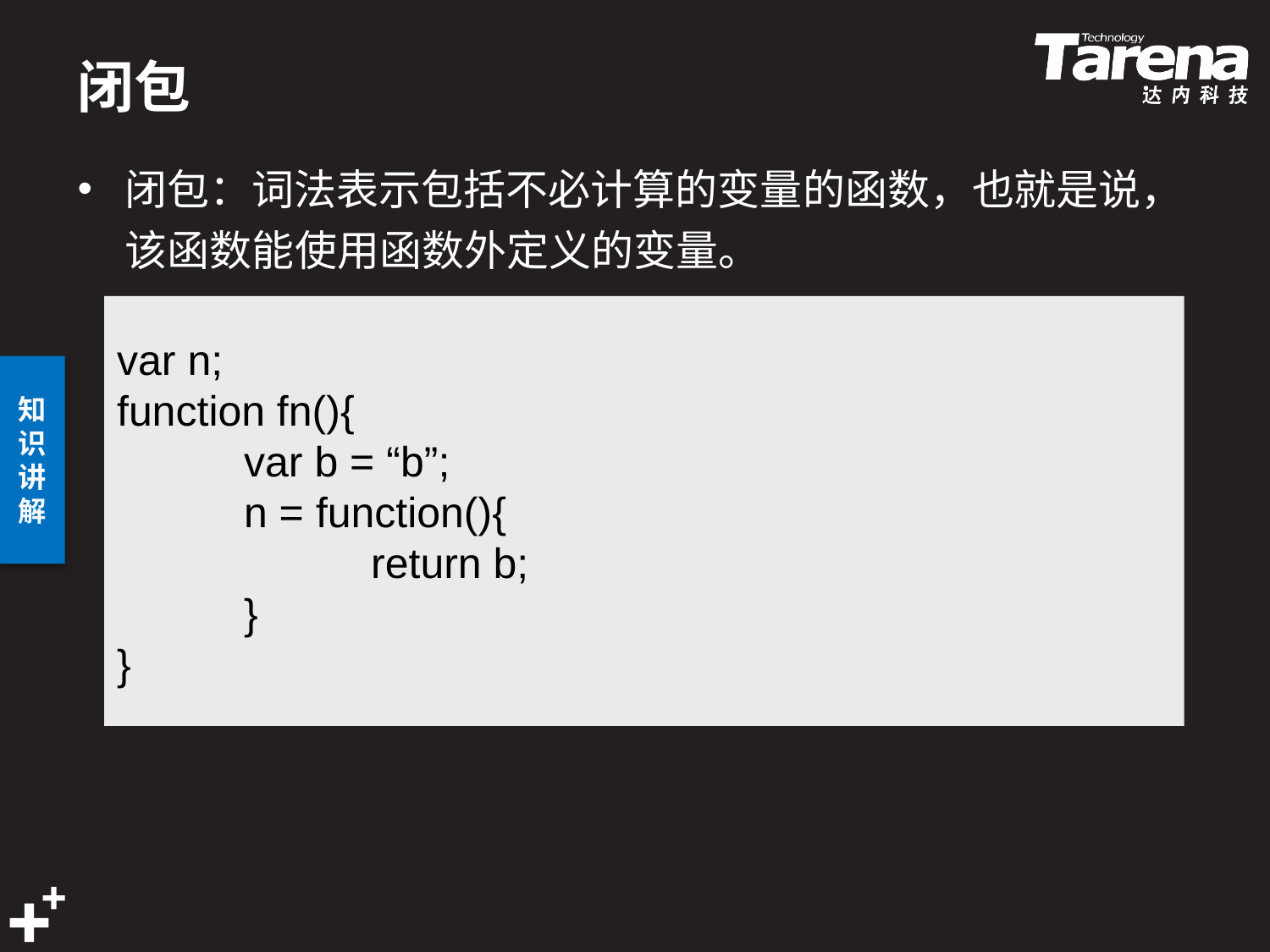

# 闭包
闭包：词法表示包括不必计算的变量的函数，也就是说，该函数能使用函数外定义的变量。
var n;
function fn(){
	var b = “b”;
	n = function(){
		return b;
	}
}